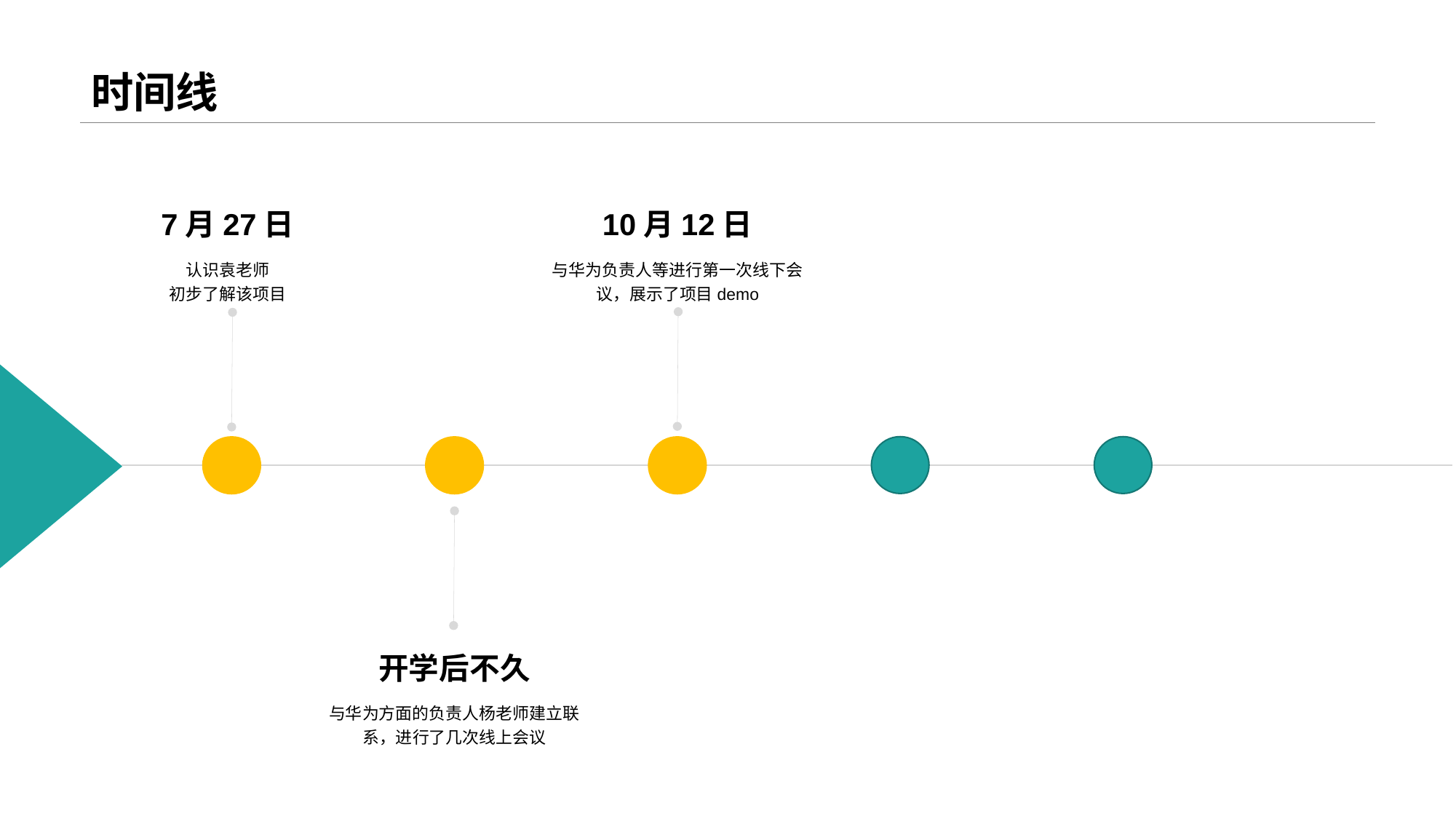

# 时间线
7月27日
10月12日
认识袁老师
初步了解该项目
与华为负责人等进行第一次线下会议，展示了项目demo

开学后不久
与华为方面的负责人杨老师建立联系，进行了几次线上会议